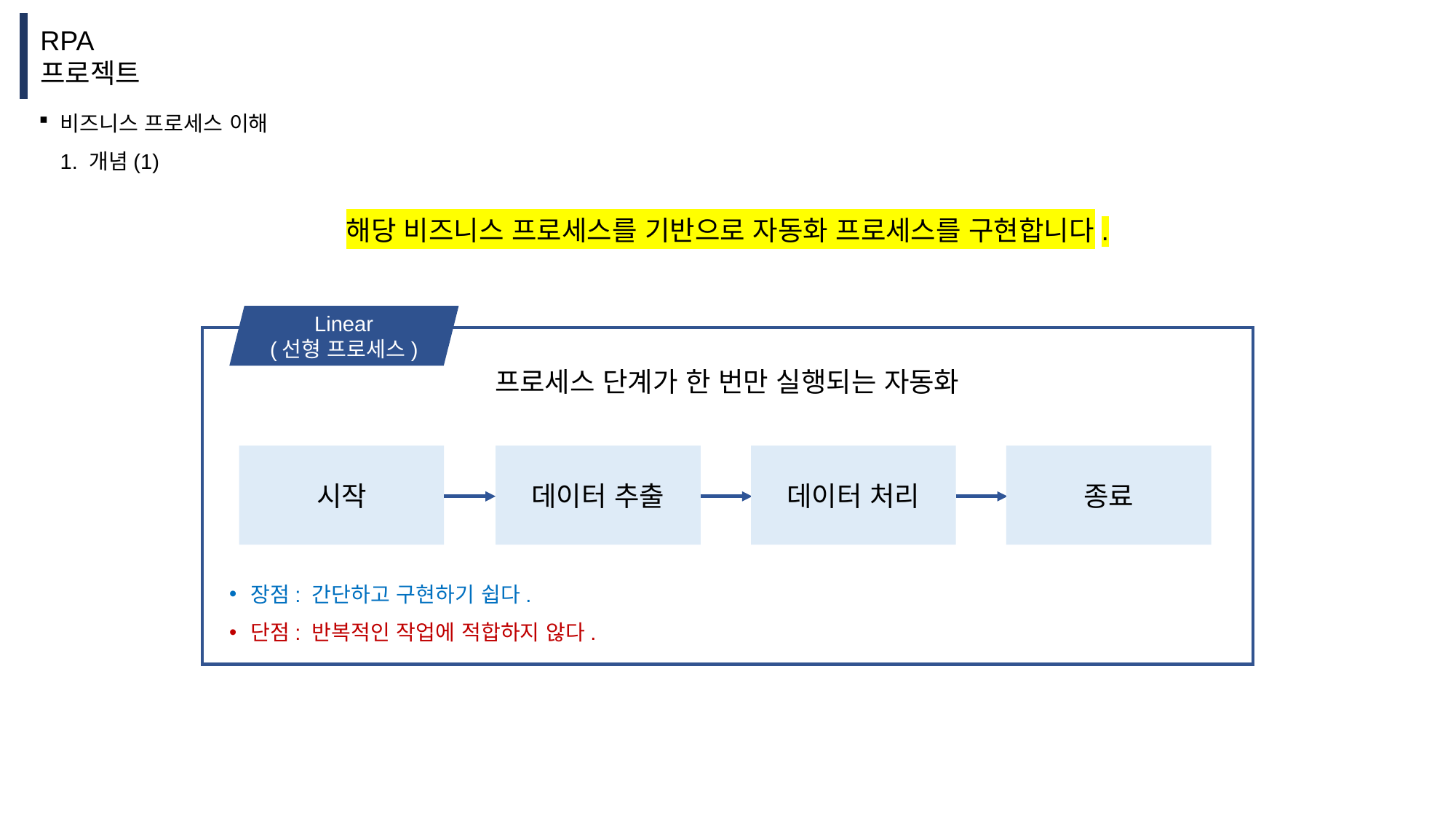

비즈니스 프로세스 이해
1. 개념(1)
해당 비즈니스 프로세스를 기반으로 자동화 프로세스를 구현합니다.
Linear
(선형 프로세스)

프로세스 단계가 한 번만 실행되는 자동화
시작
데이터 추출
데이터 처리
종료
장점: 간단하고 구현하기 쉽다.
단점: 반복적인 작업에 적합하지 않다.